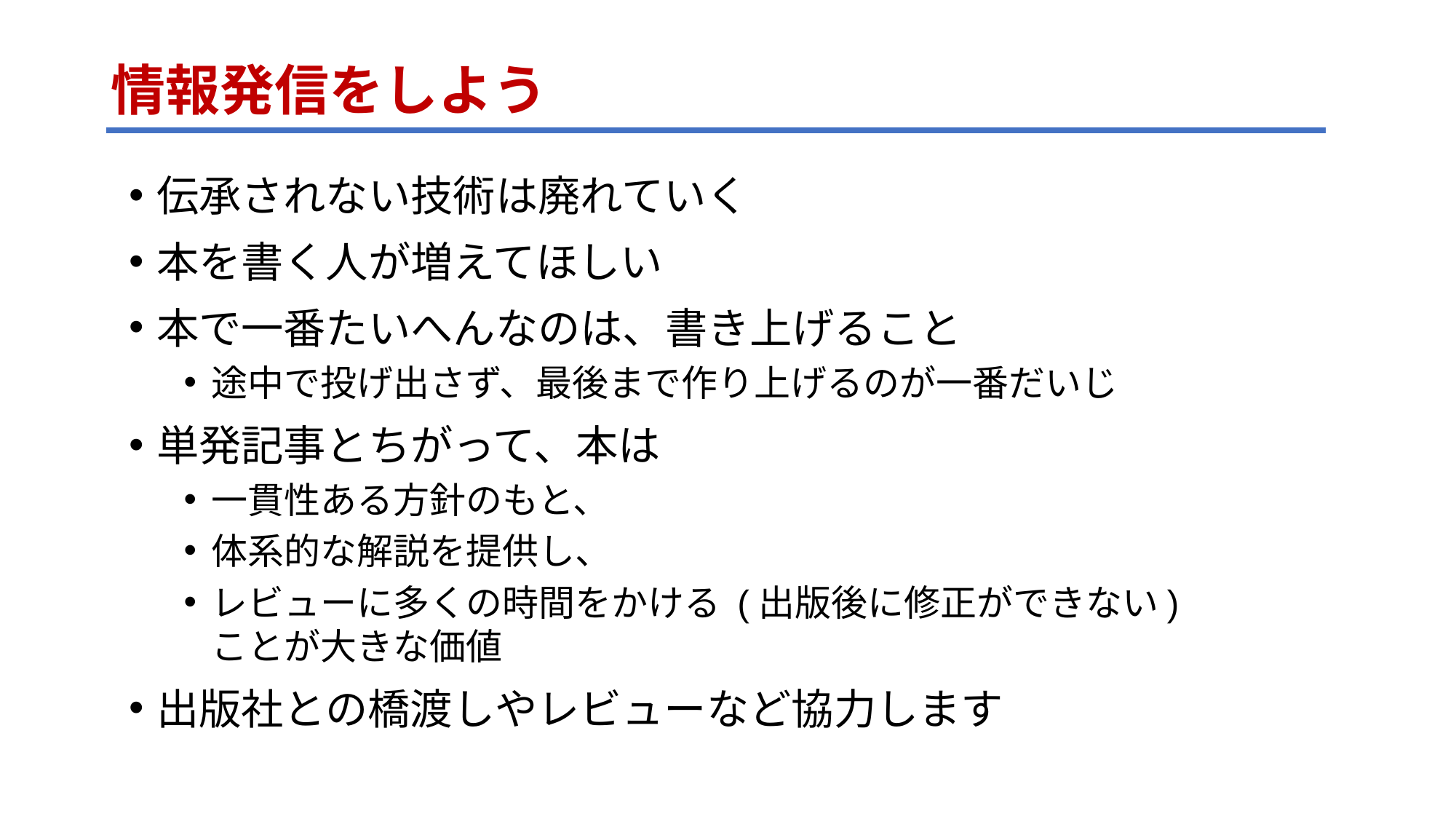

# 情報発信をしよう
伝承されない技術は廃れていく
本を書く人が増えてほしい
本で一番たいへんなのは、書き上げること
途中で投げ出さず、最後まで作り上げるのが一番だいじ
単発記事とちがって、本は
一貫性ある方針のもと、
体系的な解説を提供し、
レビューに多くの時間をかける (出版後に修正ができない)
ことが大きな価値
出版社との橋渡しやレビューなど協力します